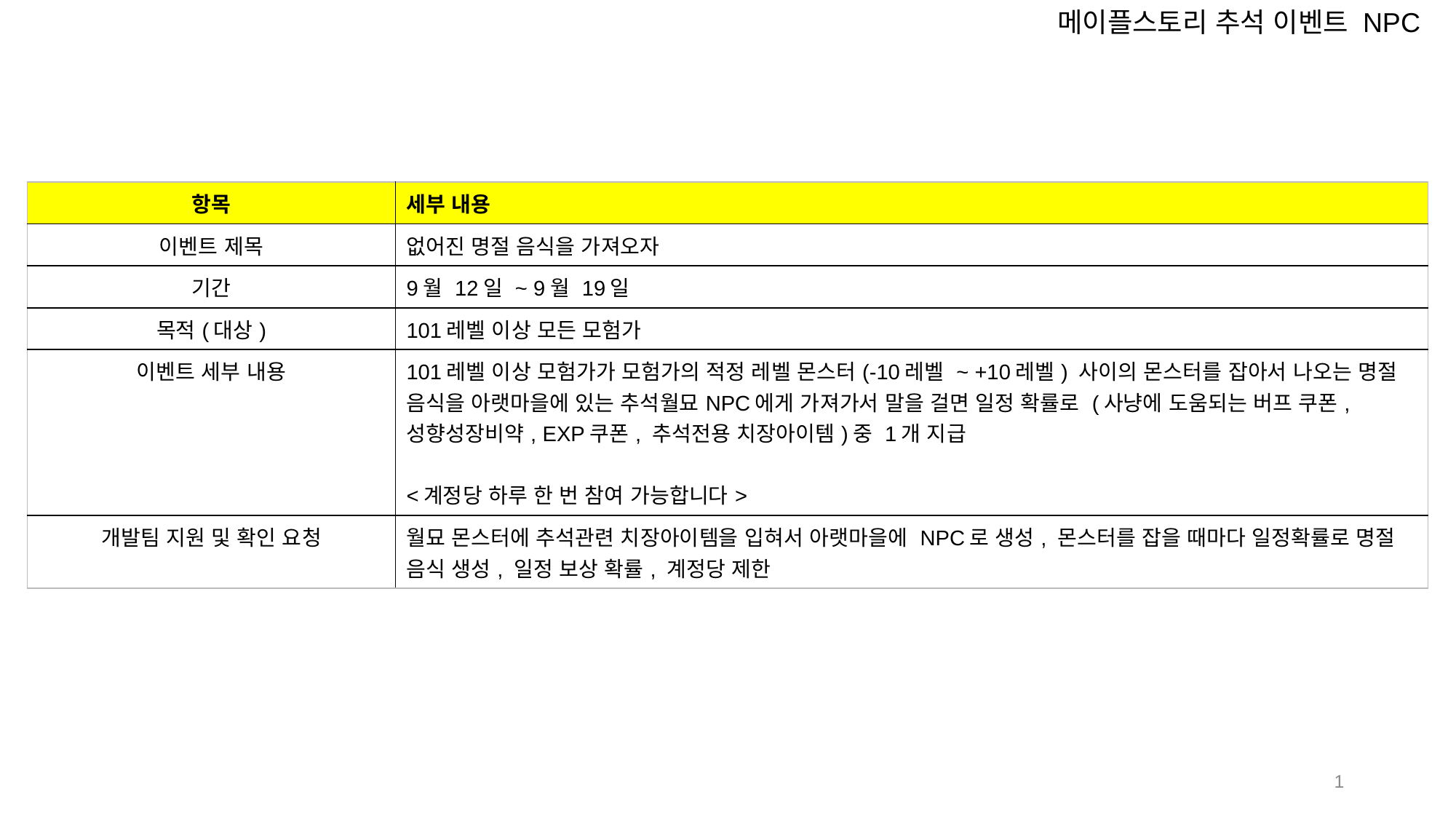

메이플스토리 추석 이벤트 NPC
| 항목 | 세부 내용 |
| --- | --- |
| 이벤트 제목 | 없어진 명절 음식을 가져오자 |
| 기간 | 9월 12일 ~ 9월 19일 |
| 목적(대상) | 101레벨 이상 모든 모험가 |
| 이벤트 세부 내용 | 101레벨 이상 모험가가 모험가의 적정 레벨 몬스터(-10레벨 ~ +10레벨) 사이의 몬스터를 잡아서 나오는 명절 음식을 아랫마을에 있는 추석월묘NPC에게 가져가서 말을 걸면 일정 확률로 (사냥에 도움되는 버프 쿠폰, 성향성장비약, EXP쿠폰, 추석전용 치장아이템)중 1개 지급 <계정당 하루 한 번 참여 가능합니다> |
| 개발팀 지원 및 확인 요청 | 월묘 몬스터에 추석관련 치장아이템을 입혀서 아랫마을에 NPC로 생성, 몬스터를 잡을 때마다 일정확률로 명절 음식 생성, 일정 보상 확률, 계정당 제한 |
1